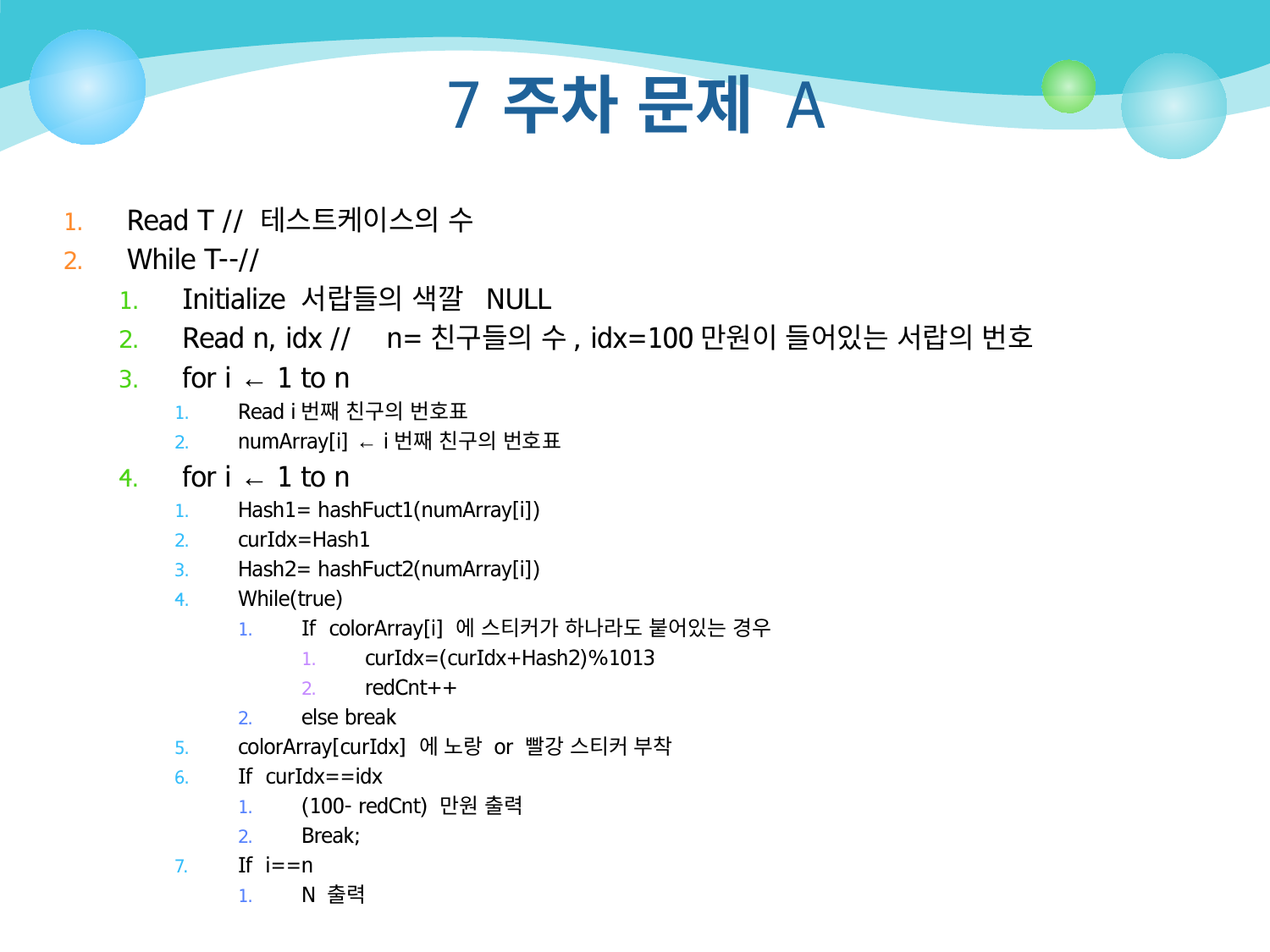

# 7주차 문제 A
Read T // 테스트케이스의 수
While T--//
Initialize 서랍들의 색깔  NULL
Read n, idx //    n=친구들의 수, idx=100만원이 들어있는 서랍의 번호
for i ← 1 to n
Read i번째 친구의 번호표
numArray[i] ← i번째 친구의 번호표
for i ← 1 to n
Hash1= hashFuct1(numArray[i])
curIdx=Hash1
Hash2= hashFuct2(numArray[i])
While(true)
If  colorArray[i] 에 스티커가 하나라도 붙어있는 경우
curIdx=(curIdx+Hash2)%1013
redCnt++
else break
colorArray[curIdx] 에 노랑 or 빨강 스티커 부착
If  curIdx==idx
(100- redCnt) 만원 출력
Break;
If  i==n
N 출력